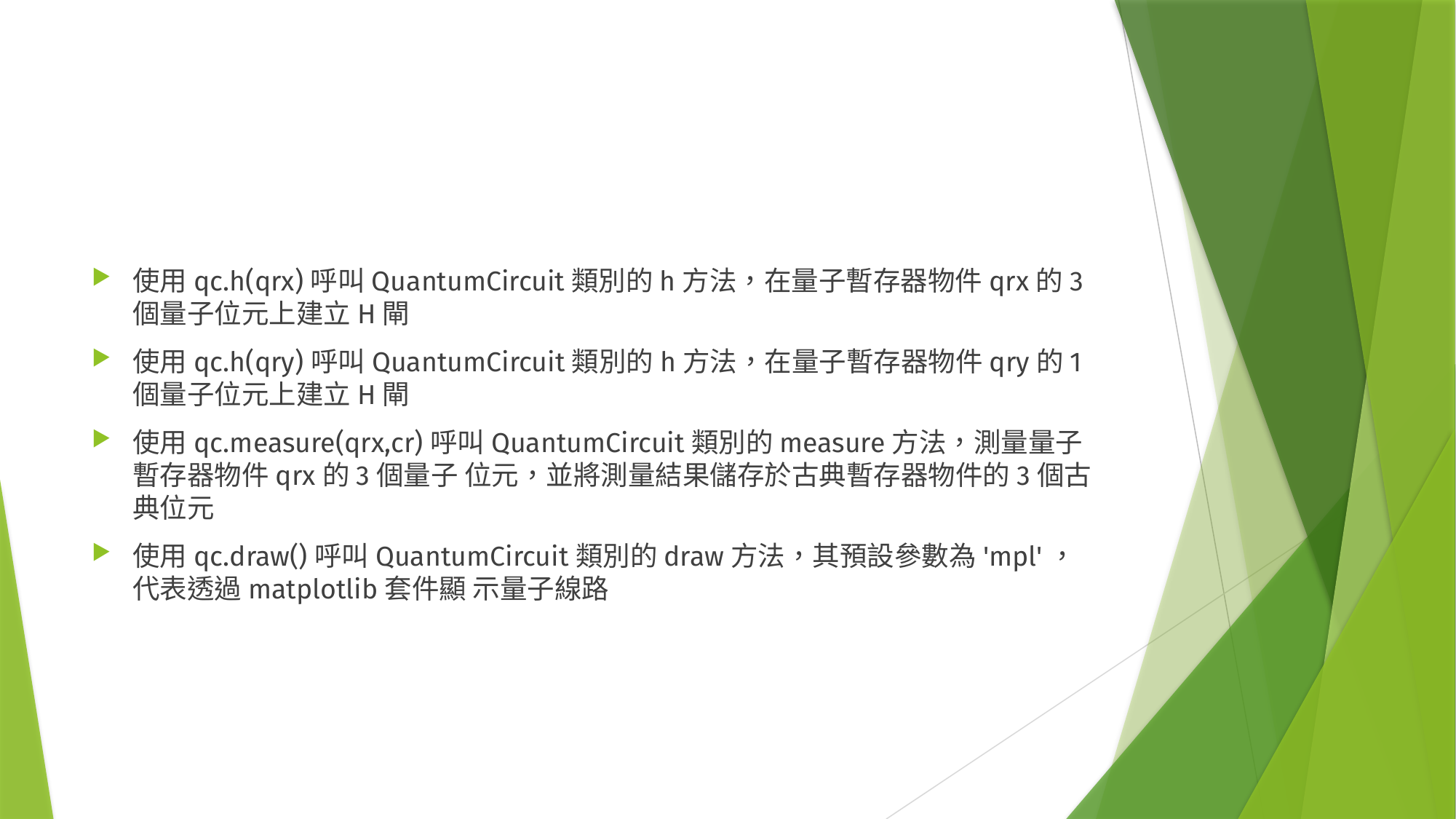

#
使用qc.h(qrx)呼叫QuantumCircuit類別的h方法，在量子暫存器物件qrx的3個量子位元上建立H閘
使用qc.h(qry)呼叫QuantumCircuit類別的h方法，在量子暫存器物件qry的1個量子位元上建立H閘
使用qc.measure(qrx,cr)呼叫QuantumCircuit類別的measure方法，測量量子暫存器物件qrx的3個量子 位元，並將測量結果儲存於古典暫存器物件的3個古典位元
使用qc.draw()呼叫QuantumCircuit類別的draw方法，其預設參數為'mpl'，代表透過matplotlib套件顯 示量子線路